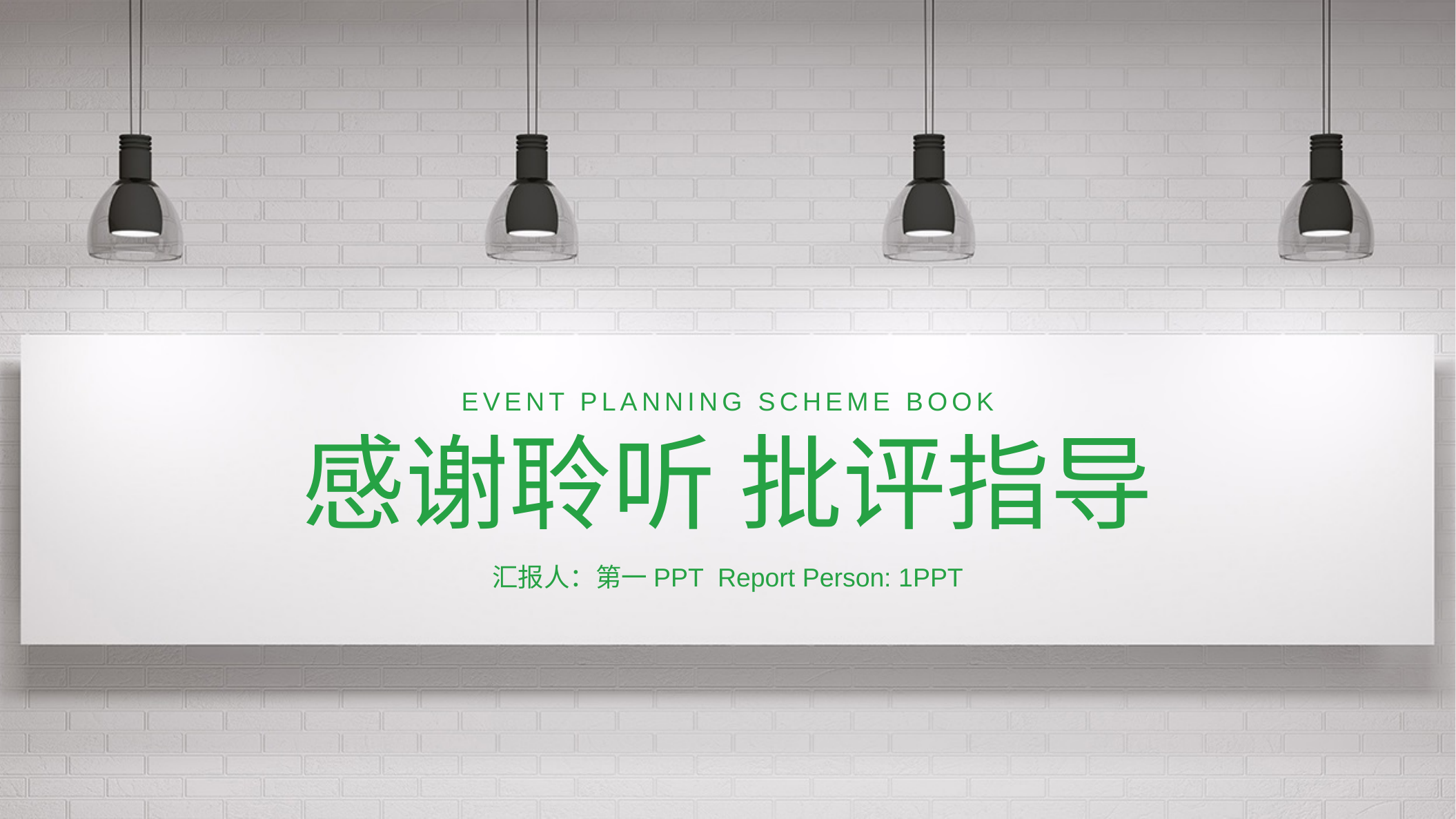

EVENT PLANNING SCHEME BOOK
感谢聆听 批评指导
汇报人：第一PPT  Report Person: 1PPT